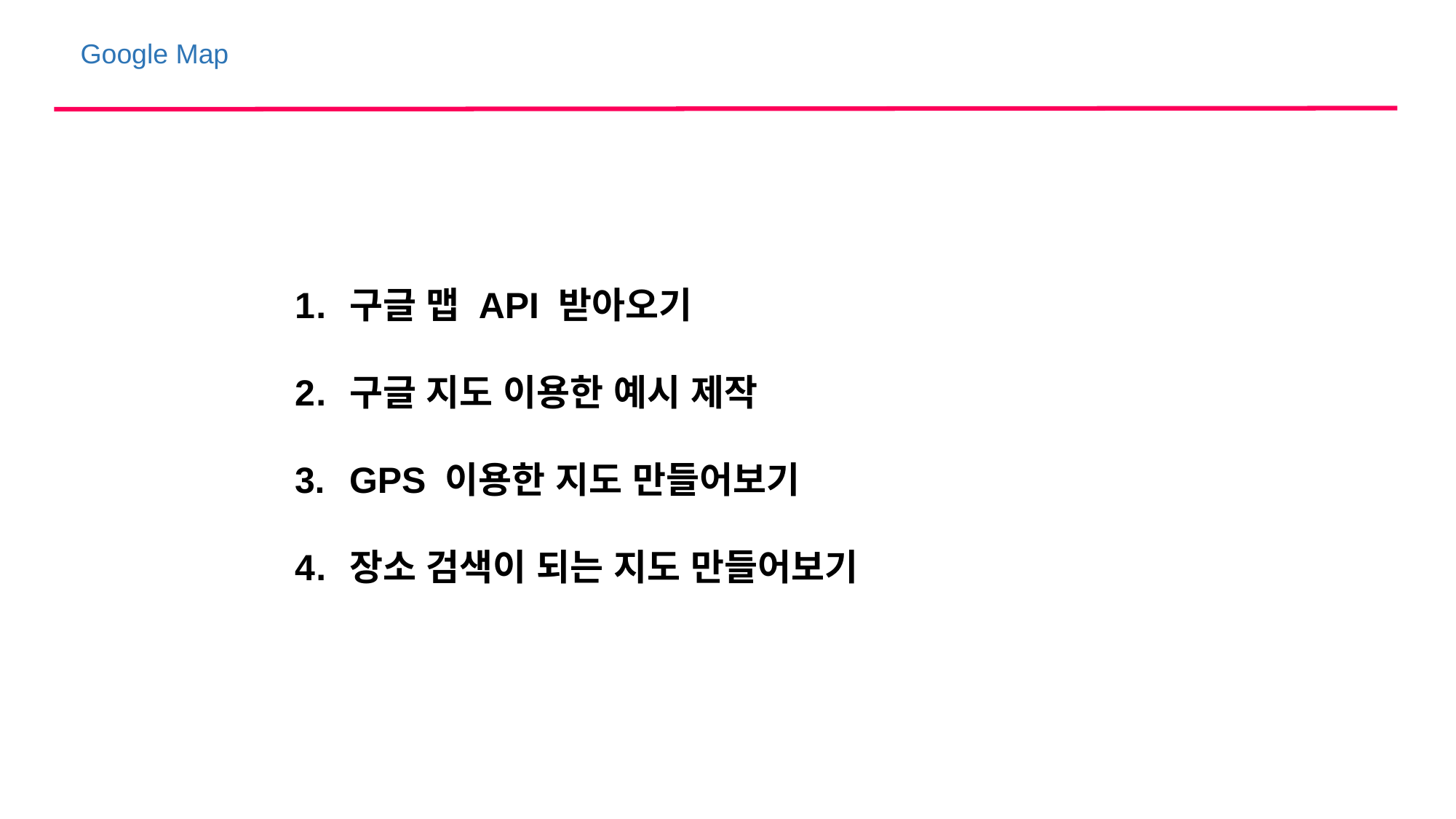

Google Map
구글 맵 API 받아오기

구글 지도 이용한 예시 제작

GPS 이용한 지도 만들어보기

장소 검색이 되는 지도 만들어보기